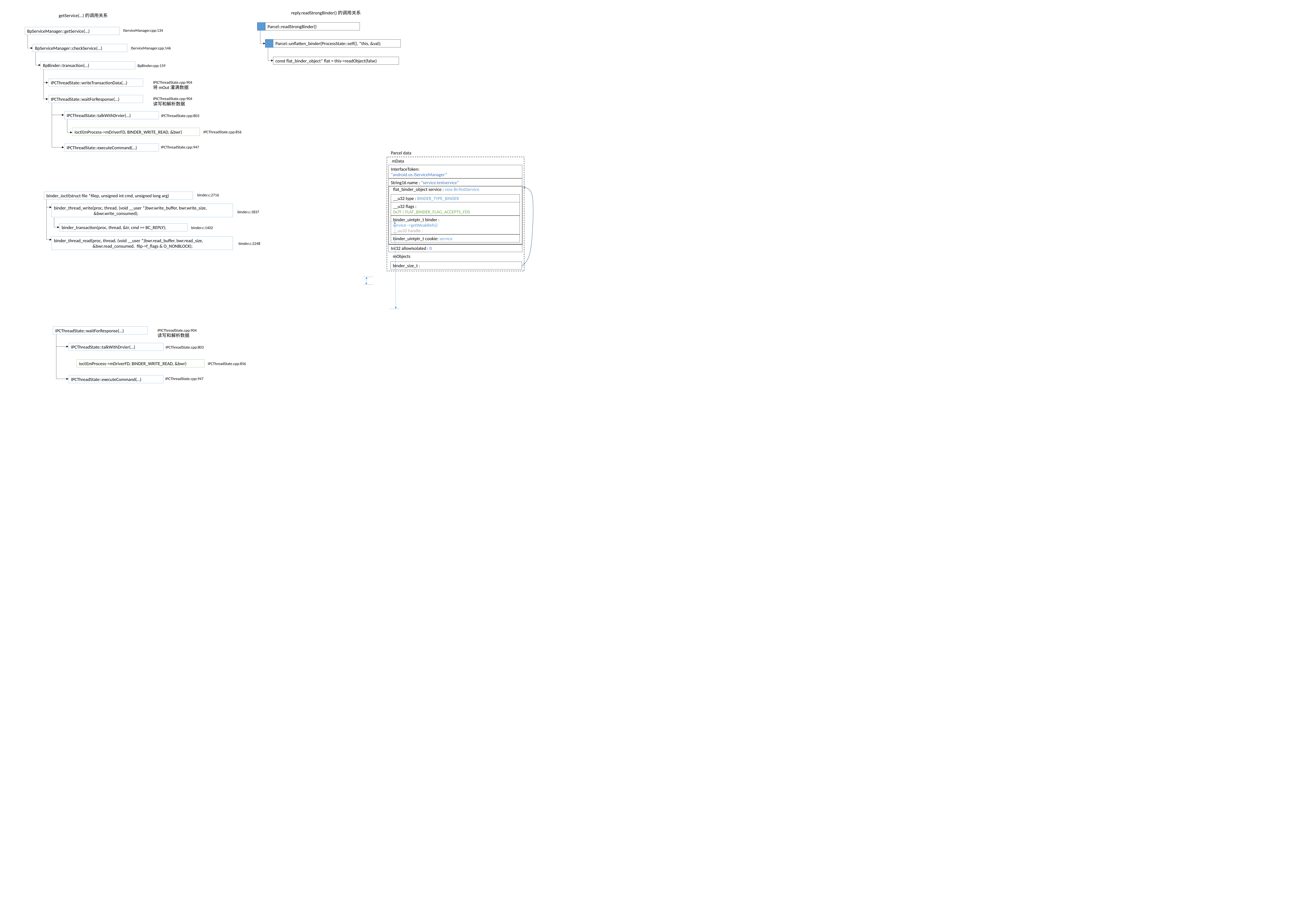

reply.readStrongBinder()的调用关系
getService(…)的调用关系
IServiceManager.cpp:134
BpServiceManager::getService(…)
BpServiceManager::checkService(…)
IServiceManager.cpp:146
BpBinder::transaction(…)
BpBinder.cpp:159
IPCThreadState::writeTransactionData(…)
IPICThreadState.cpp:904
将mOut灌满数据
IPICThreadState.cpp:904
读写和解析数据
IPCThreadState::waitForResponse(…)
IPCThreadState::talkWithDrvier(…)
IPCThreadState.cpp:803
ioctl(mProcess->mDriverFD, BINDER_WRITE_READ, &bwr)
IPCThreadState.cpp:856
IPCThreadState.cpp:947
IPCThreadState::executeCommand(…)

Parcel::readStrongBinder()

Parcel::unflatten_binder(ProcessState::self(), *this, &val);
const flat_binder_object* flat = this->readObject(false)
Parcel data

mData
InterfaceToken:
“android.os.IServiceManager”
String16 name : “service.testservice”
flat_binder_object service : new BnTestService

__u32 type : BINDER_TYPE_BINDER
__u32 flags :
0x7f | FLAT_BINDER_FLAG_ACCEPTS_FDS
binder_uintptr_t binder :
service ->getWeakRefs()
__uu32 handle :
binder_uintptr_t cookie: service
Int32 allowIsolated : 0
mObjects
binder_size_t :
binder.c:2716
binder_ioctl(struct file *filep, unsigned int cmd, unsigned long arg)
binder_thread_write(proc, thread, (void __user *)bwr.write_buffer, bwr.write_size,
                                       &bwr.write_consumed);
binder.c:1837
binder_transaction(proc, thread, &tr, cmd == BC_REPLY);
binder.c:1402
binder_thread_read(proc, thread, (void __user *)bwr.read_buffer, bwr.read_size,
                                      &bwr.read_consumed,  filp->f_flags & O_NONBLOCK);
binder.c:2248
IPICThreadState.cpp:904
读写和解析数据
IPCThreadState::waitForResponse(…)
IPCThreadState::talkWithDrvier(…)
IPCThreadState.cpp:803
ioctl(mProcess->mDriverFD, BINDER_WRITE_READ, &bwr)
IPCThreadState.cpp:856
IPCThreadState.cpp:947
IPCThreadState::executeCommand(…)